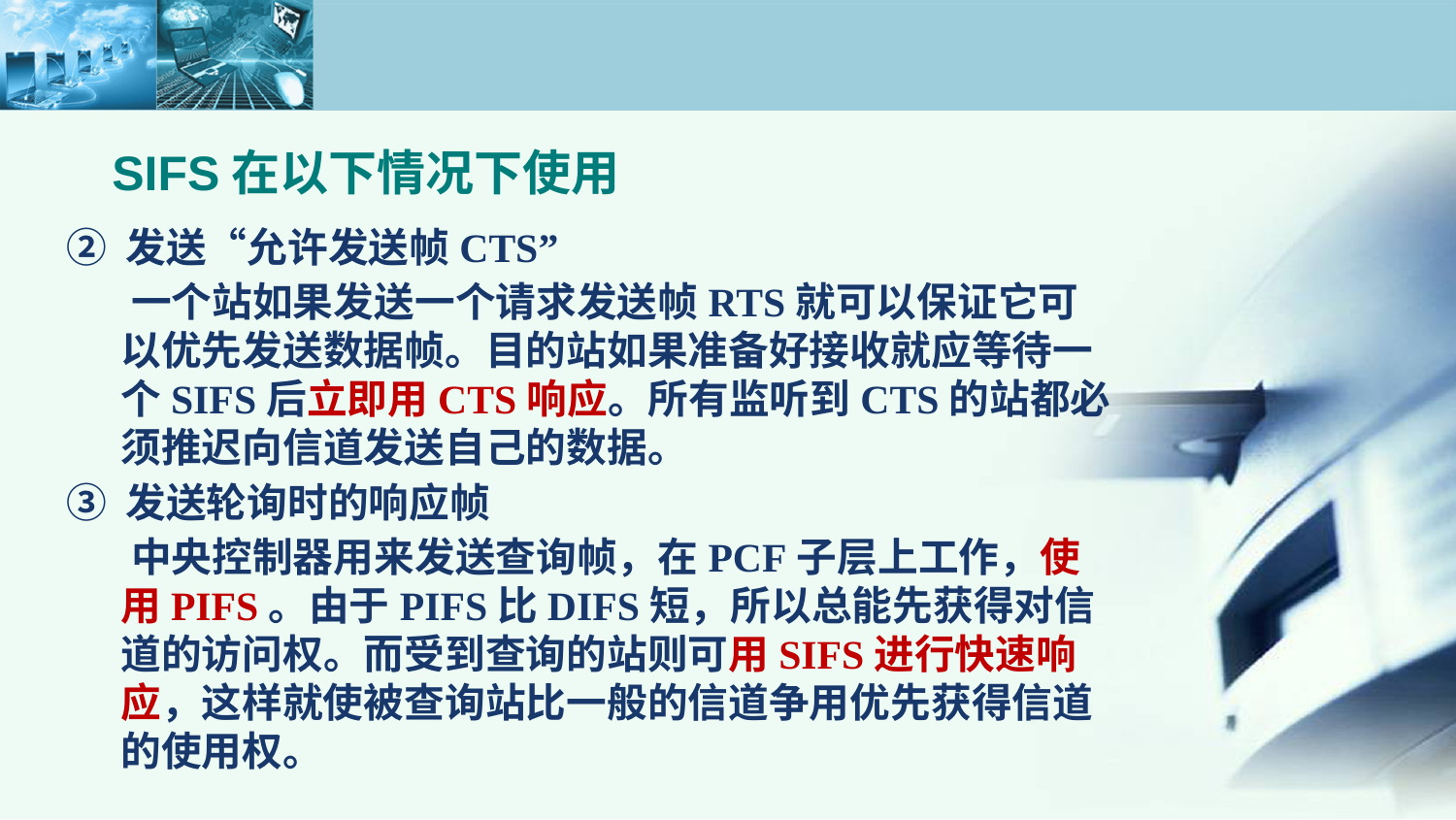

# SIFS在以下情况下使用
② 发送“允许发送帧CTS”
      一个站如果发送一个请求发送帧RTS就可以保证它可以优先发送数据帧。目的站如果准备好接收就应等待一个SIFS后立即用CTS响应。所有监听到CTS的站都必须推迟向信道发送自己的数据。
③ 发送轮询时的响应帧
      中央控制器用来发送查询帧，在PCF子层上工作，使用PIFS。由于PIFS比DIFS短，所以总能先获得对信道的访问权。而受到查询的站则可用SIFS进行快速响应，这样就使被查询站比一般的信道争用优先获得信道的使用权。